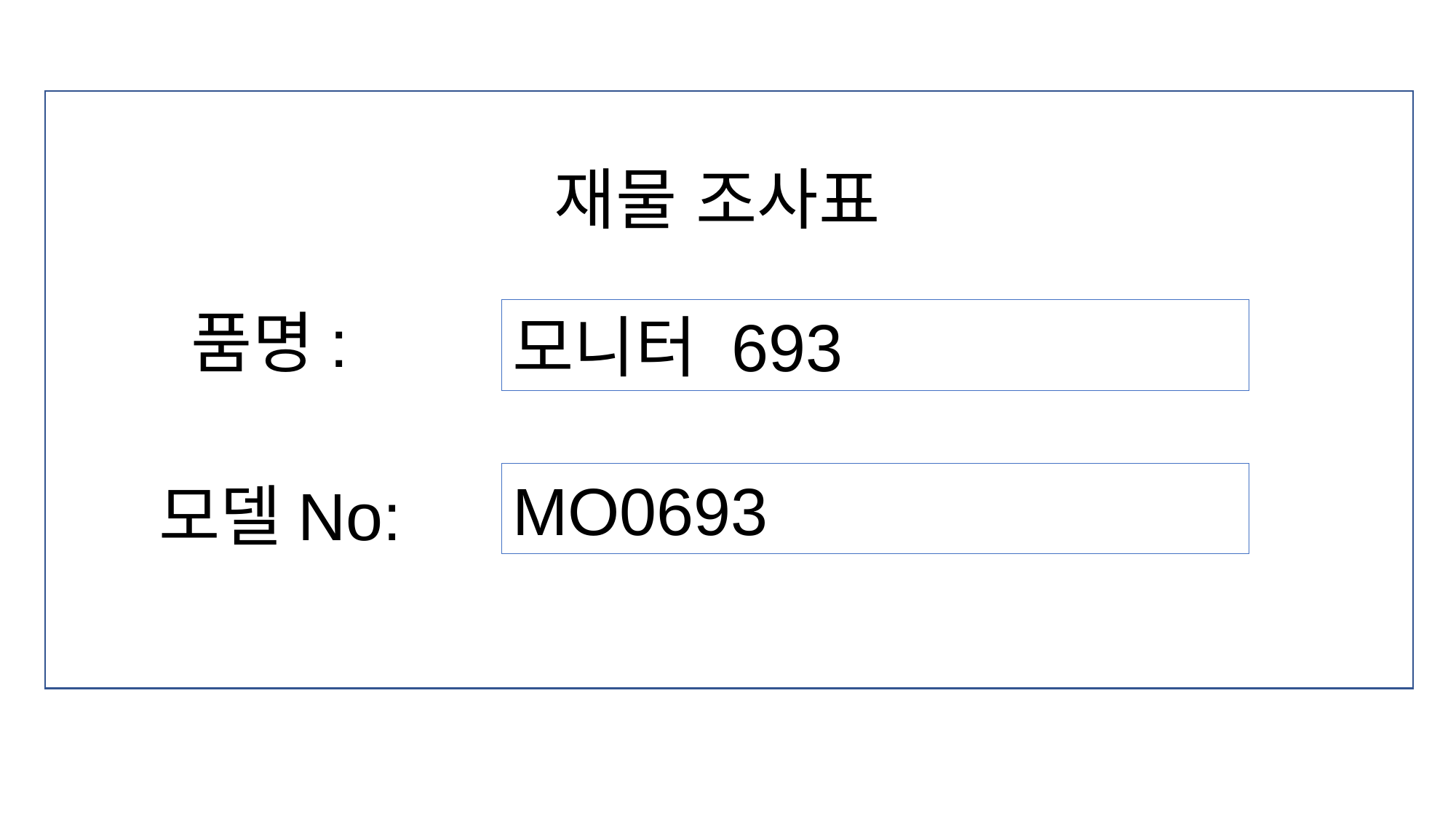

재물 조사표
품명:
모니터 693
MO0693
모델No: